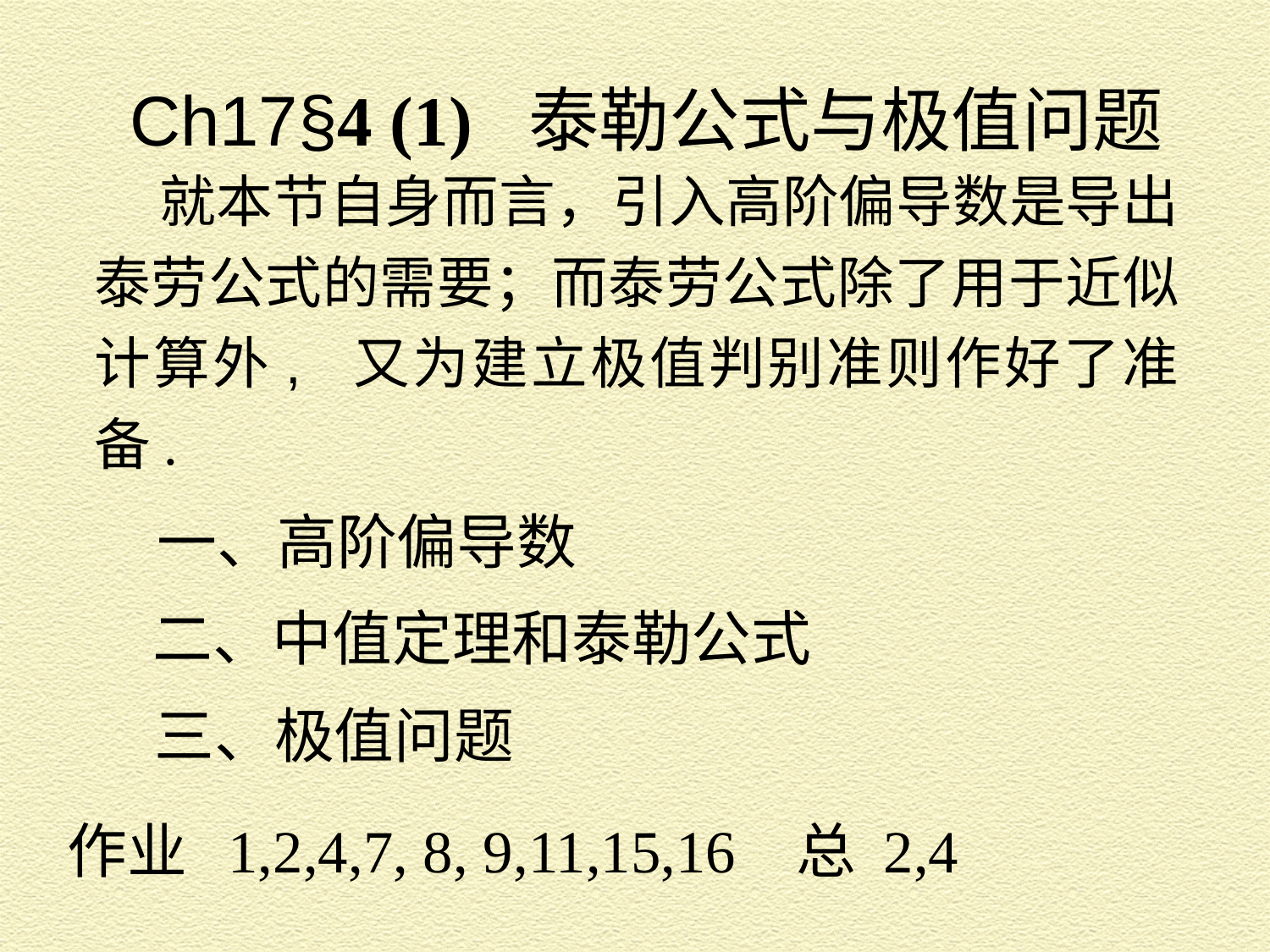

Ch17§4 (1)  泰勒公式与极值问题
    就本节自身而言，引入高阶偏导数是导出泰劳公式的需要；而泰劳公式除了用于近似计算外,  又为建立极值判别准则作好了准备.
一、高阶偏导数
二、中值定理和泰勒公式
三、极值问题
作业  1,2,4,7, 8, 9,11,15,16   总 2,4